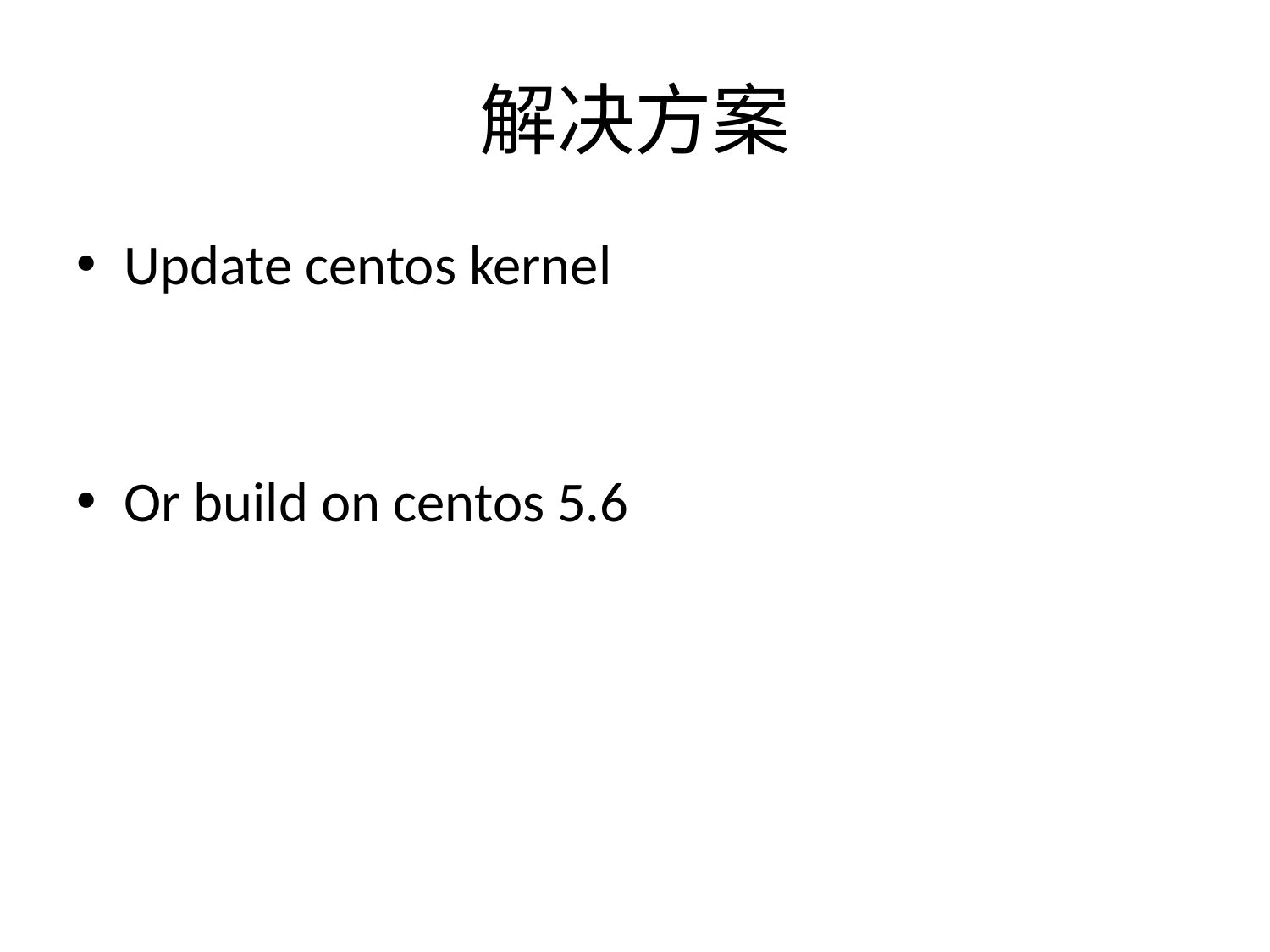

# 解决方案
Update centos kernel

Or build on centos 5.6